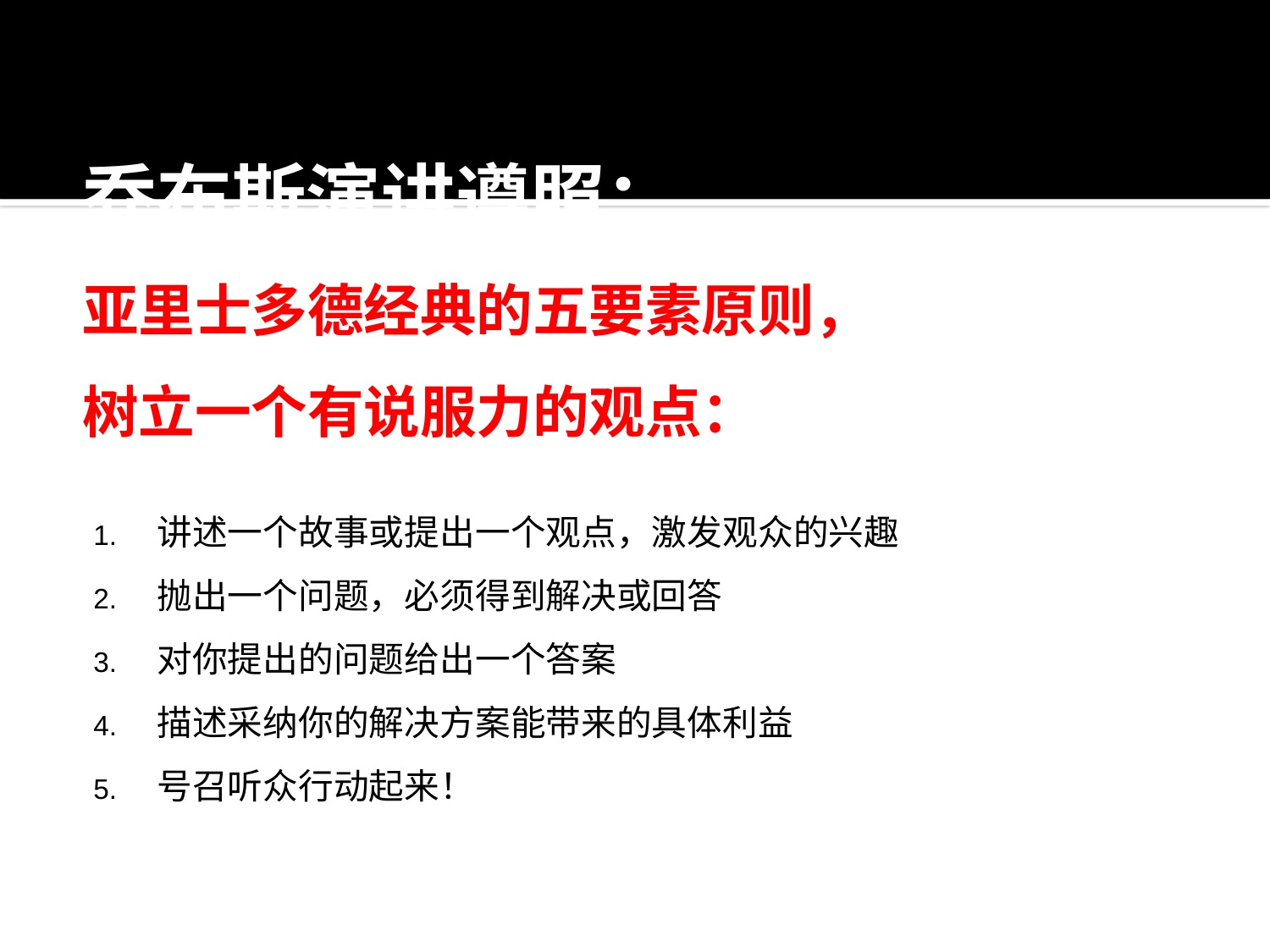

# 乔布斯演讲遵照： 亚里士多德经典的五要素原则， 树立一个有说服力的观点：
讲述一个故事或提出一个观点，激发观众的兴趣
抛出一个问题，必须得到解决或回答
对你提出的问题给出一个答案
描述采纳你的解决方案能带来的具体利益
号召听众行动起来！